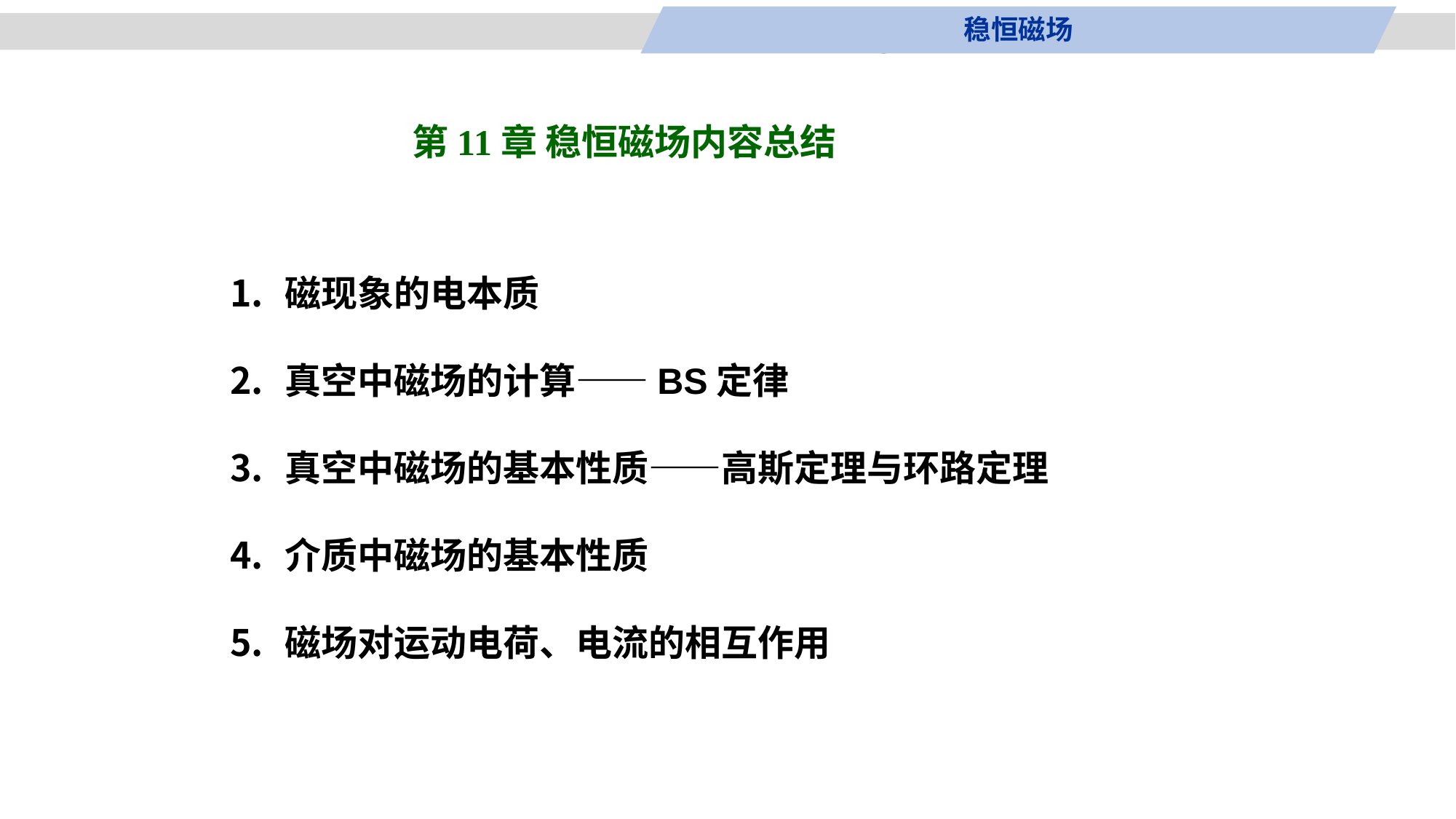

稳恒磁场
第11章 稳恒磁场内容总结
磁现象的电本质
真空中磁场的计算——BS定律
真空中磁场的基本性质——高斯定理与环路定理
介质中磁场的基本性质
磁场对运动电荷、电流的相互作用